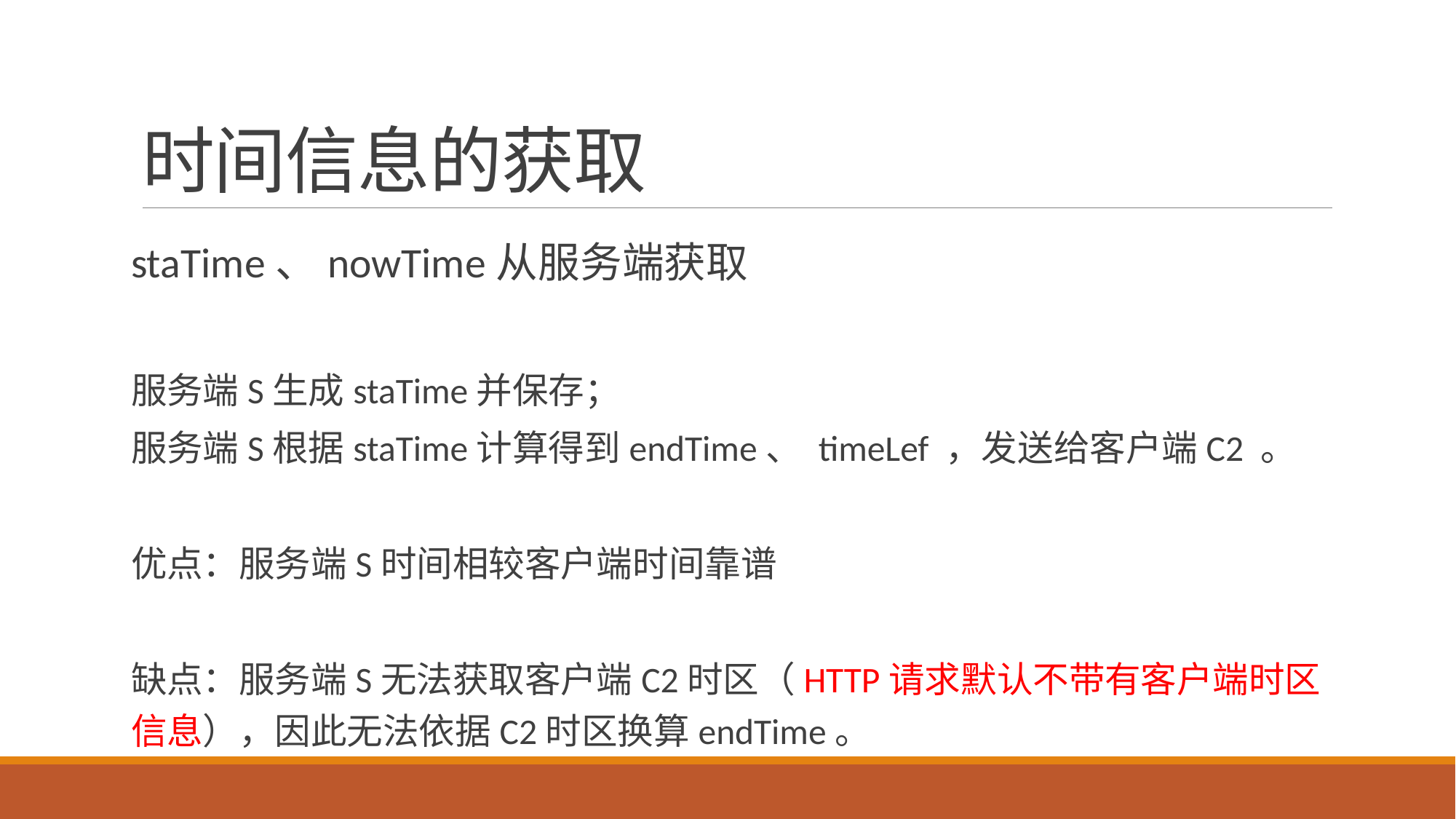

# 时间信息的获取
staTime、nowTime从服务端获取

服务端S生成staTime并保存；
服务端S根据staTime计算得到endTime、 timeLef ，发送给客户端C2 。

优点：服务端S时间相较客户端时间靠谱

缺点：服务端S无法获取客户端C2时区（HTTP请求默认不带有客户端时区信息），因此无法依据C2时区换算endTime。